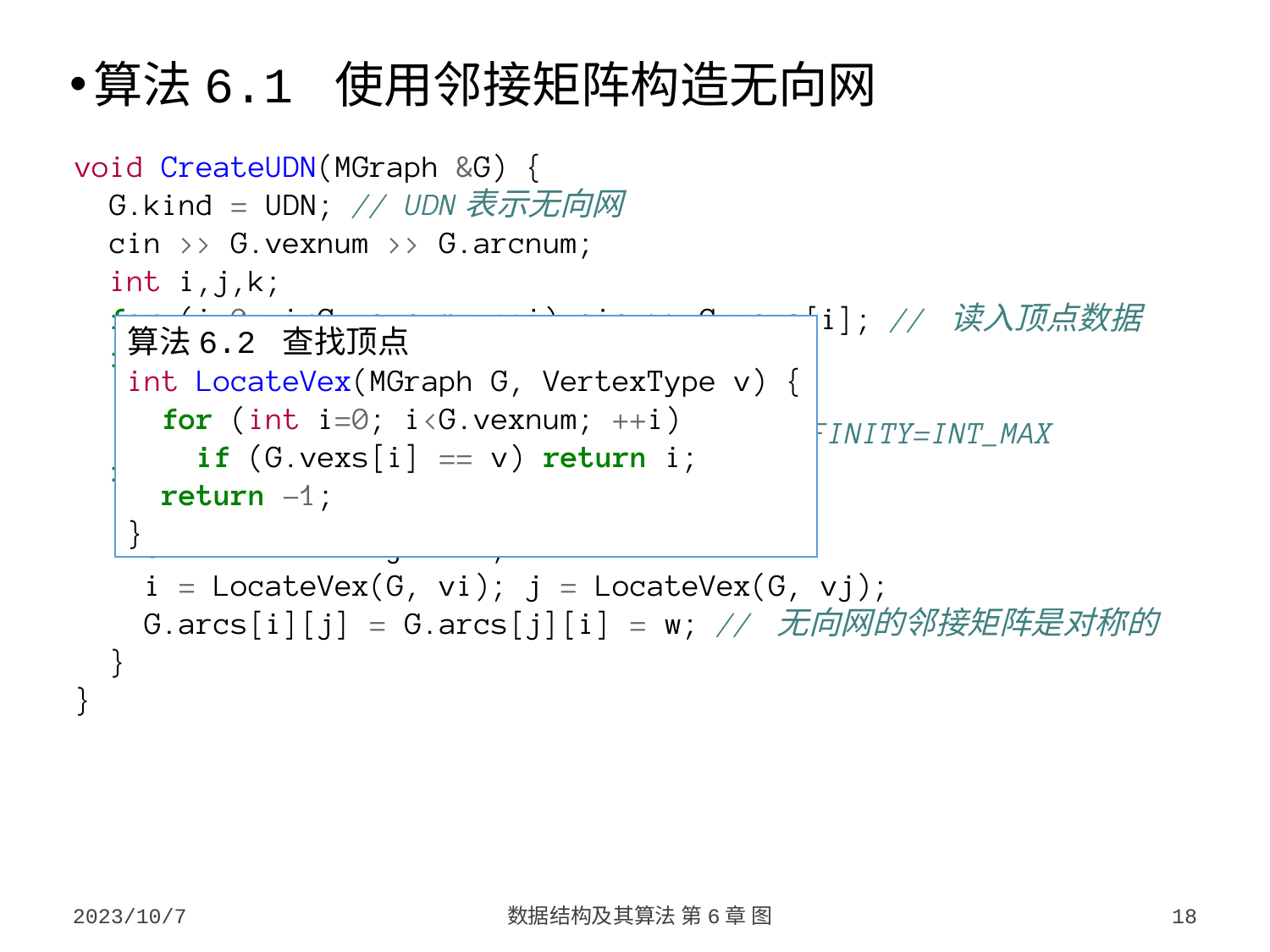

算法6.1 使用邻接矩阵构造无向网
void CreateUDN(MGraph &G) {
  G.kind = UDN; // UDN表示无向网
  cin >> G.vexnum >> G.arcnum;
  int i,j,k;
  for (i=0; i<G.vexnum; ++i) cin >> G.vexs[i]; // 读入顶点数据
  for (i=0; i<G.vexnum; ++i)
    for (j=0; j<G.vexnum; ++j)
      G.arcs[i][j] = INFINITY; // 例如，INFINITY=INT_MAX
  for (k=0; k<G.arcnum; ++k) {
    VertexType vi, vj; WeightType w;
    cin >> vi >> vj >> w;
    i = LocateVex(G, vi); j = LocateVex(G, vj);
    G.arcs[i][j] = G.arcs[j][i] = w; // 无向网的邻接矩阵是对称的
  }
}
算法6.2 查找顶点
int LocateVex(MGraph G, VertexType v) {
  for (int i=0; i<G.vexnum; ++i)
    if (G.vexs[i] == v) return i;
  return -1;
}
2023/10/7
数据结构及其算法 第6章 图
18